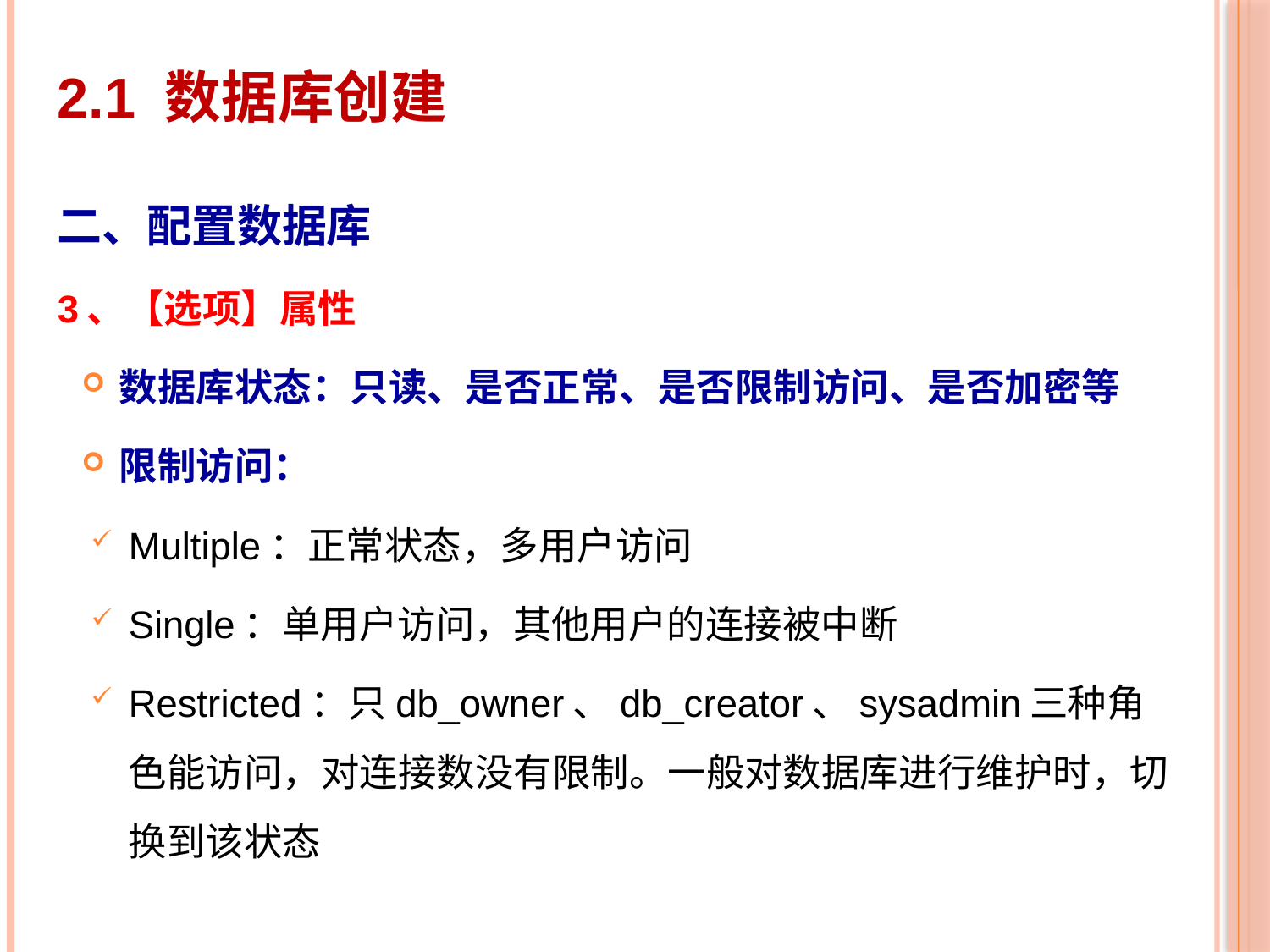

# 2.1 数据库创建
二、配置数据库
3、【选项】属性
数据库状态：只读、是否正常、是否限制访问、是否加密等
限制访问：
Multiple：正常状态，多用户访问
Single：单用户访问，其他用户的连接被中断
Restricted：只db_owner、db_creator、sysadmin三种角色能访问，对连接数没有限制。一般对数据库进行维护时，切换到该状态